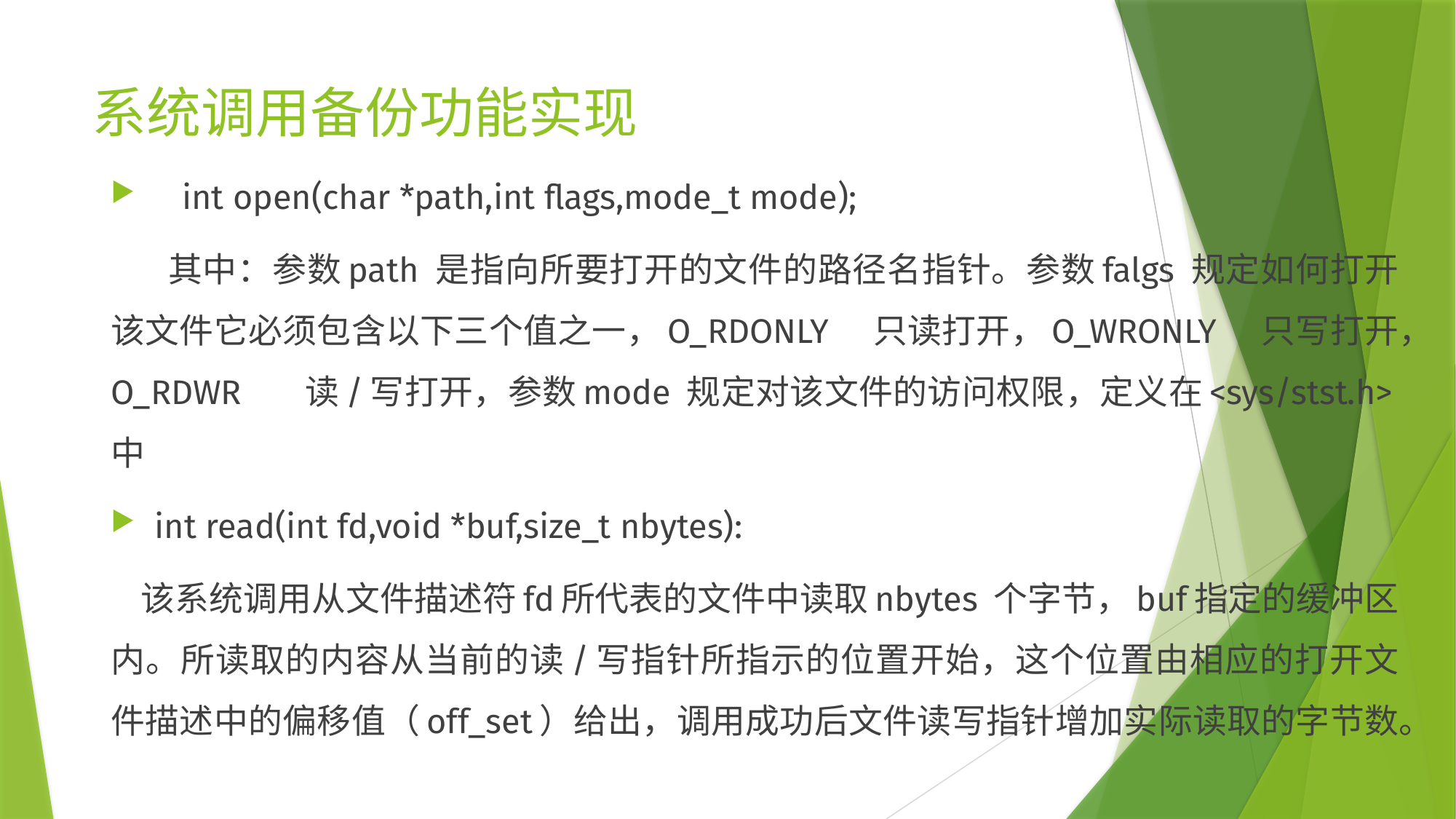

# 系统调用备份功能实现
   int open(char *path,int flags,mode_t mode);
      其中：参数path 是指向所要打开的文件的路径名指针。参数falgs 规定如何打开该文件它必须包含以下三个值之一，O_RDONLY    只读打开，O_WRONLY    只写打开，O_RDWR      读/写打开，参数mode 规定对该文件的访问权限，定义在<sys/stst.h>中
int read(int fd,void *buf,size_t nbytes):
   该系统调用从文件描述符fd所代表的文件中读取nbytes 个字节，buf指定的缓冲区内。所读取的内容从当前的读/写指针所指示的位置开始，这个位置由相应的打开文件描述中的偏移值（off_set）给出，调用成功后文件读写指针增加实际读取的字节数。